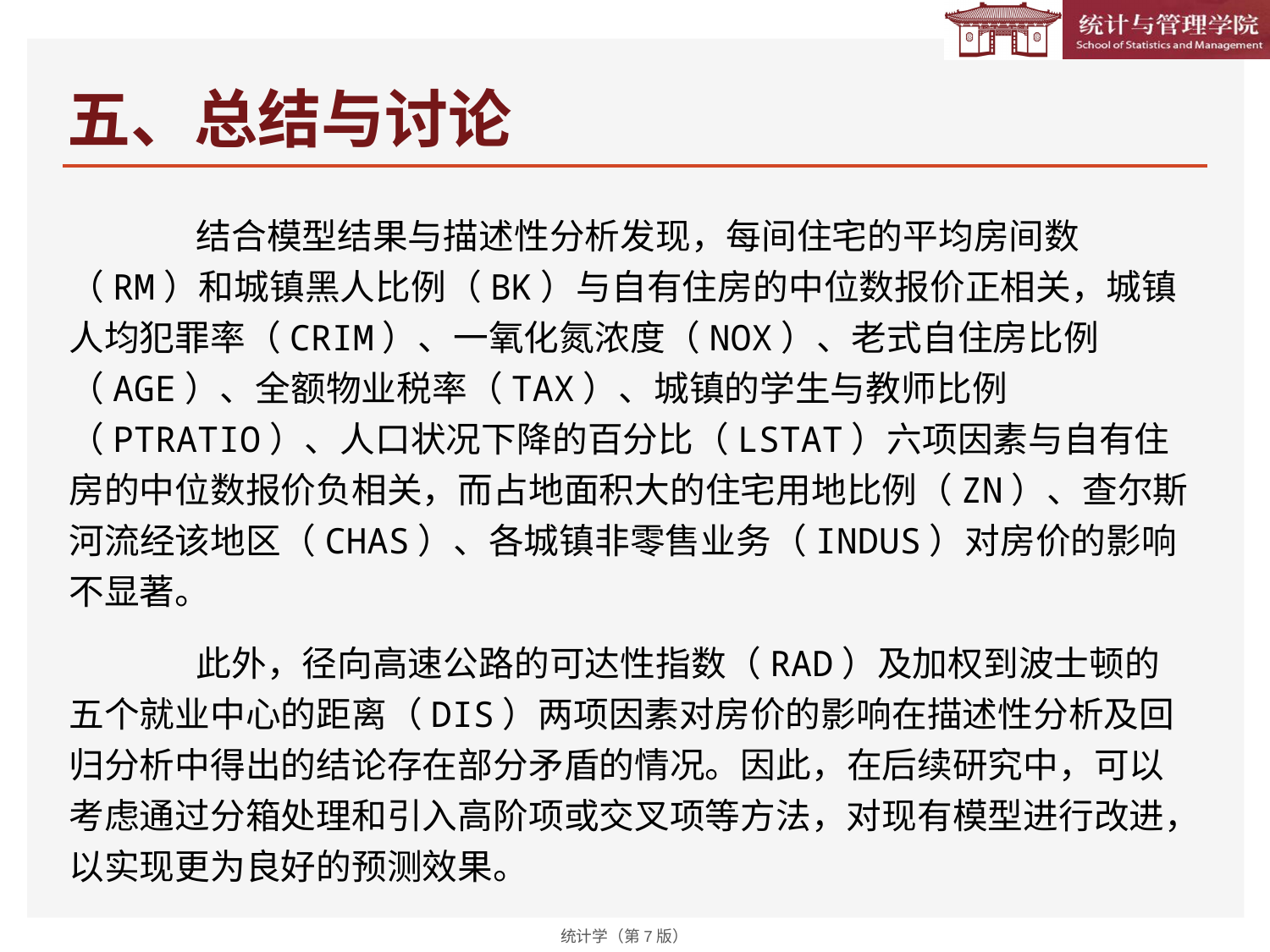

# 五、总结与讨论
	结合模型结果与描述性分析发现，每间住宅的平均房间数（RM）和城镇黑人比例（BK）与自有住房的中位数报价正相关，城镇人均犯罪率（CRIM）、一氧化氮浓度（NOX）、老式自住房比例（AGE）、全额物业税率（TAX）、城镇的学生与教师比例（PTRATIO）、人口状况下降的百分比（LSTAT）六项因素与自有住房的中位数报价负相关，而占地面积大的住宅用地比例（ZN）、查尔斯河流经该地区（CHAS）、各城镇非零售业务（INDUS）对房价的影响不显著。
	此外，径向高速公路的可达性指数（RAD）及加权到波士顿的五个就业中心的距离（DIS）两项因素对房价的影响在描述性分析及回归分析中得出的结论存在部分矛盾的情况。因此，在后续研究中，可以考虑通过分箱处理和引入高阶项或交叉项等方法，对现有模型进行改进，以实现更为良好的预测效果。
统计学（第7版）